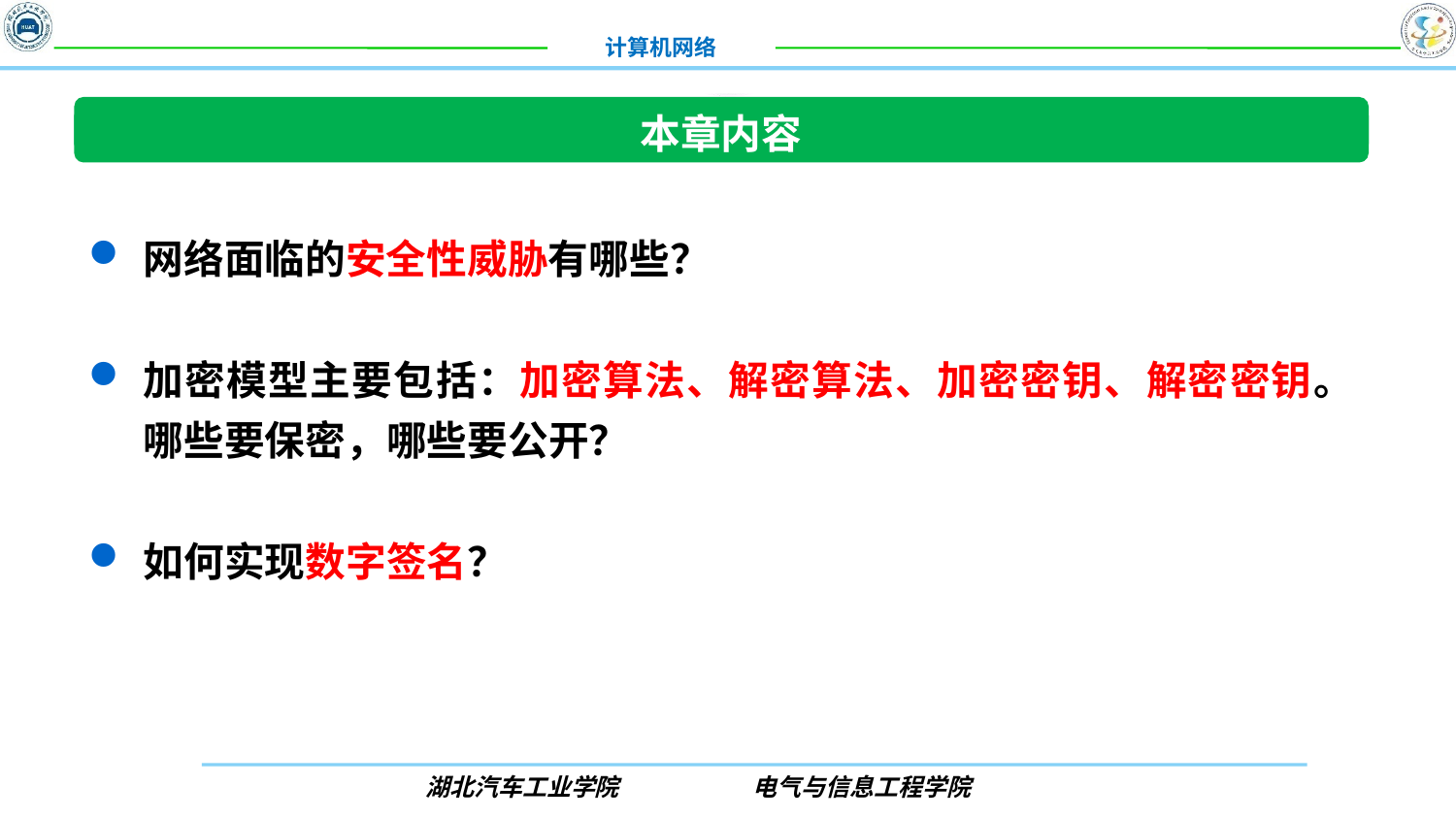

本章内容

万物联网
人人用网

网络面临的安全性威胁有哪些？

加密模型主要包括：加密算法、解密算法、加密密钥、解密密钥。哪些要保密，哪些要公开？

如何实现数字签名？